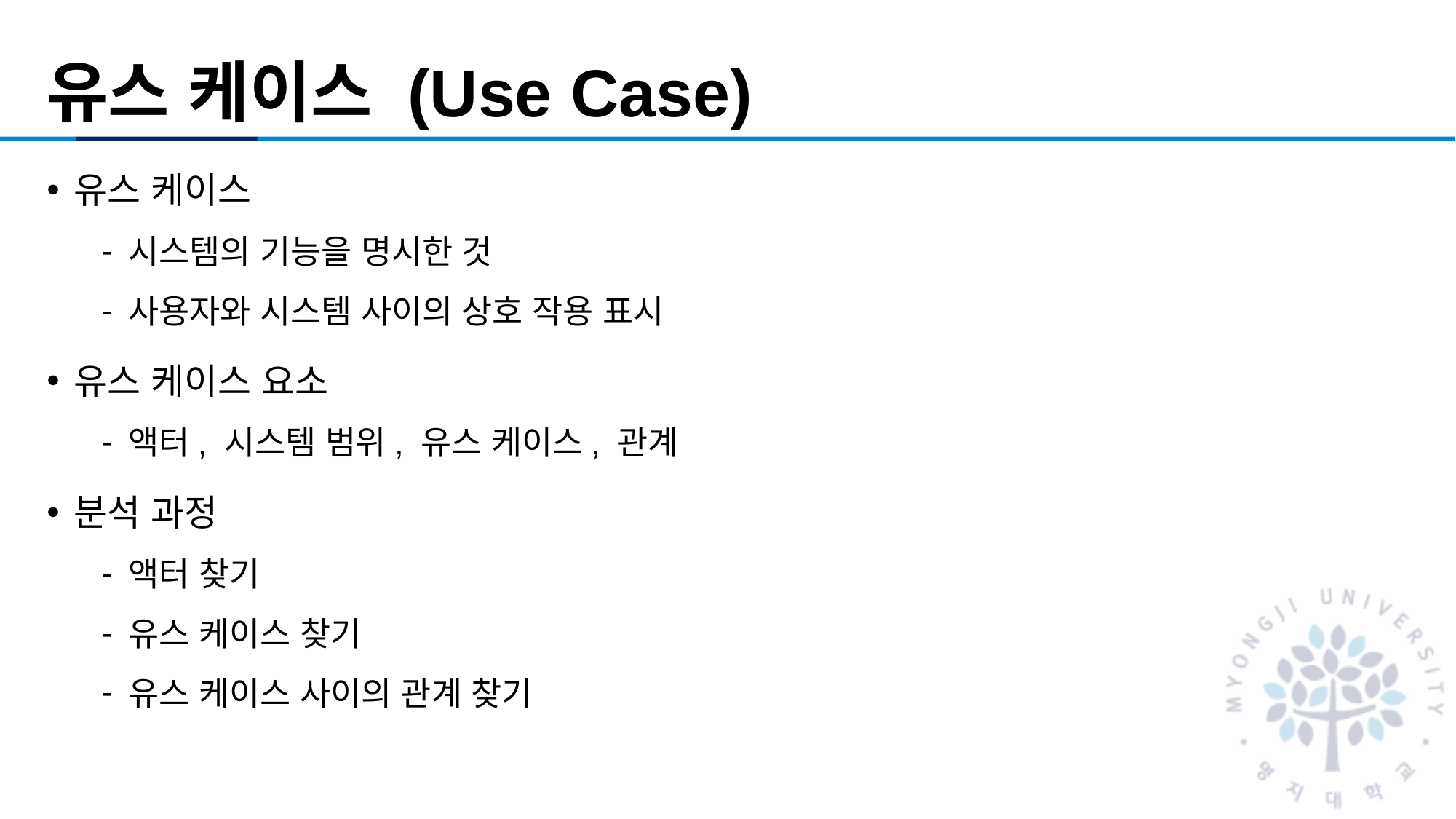

# 유스 케이스 (Use Case)
유스 케이스
시스템의 기능을 명시한 것
사용자와 시스템 사이의 상호 작용 표시
유스 케이스 요소
액터, 시스템 범위, 유스 케이스, 관계
분석 과정
액터 찾기
유스 케이스 찾기
유스 케이스 사이의 관계 찾기